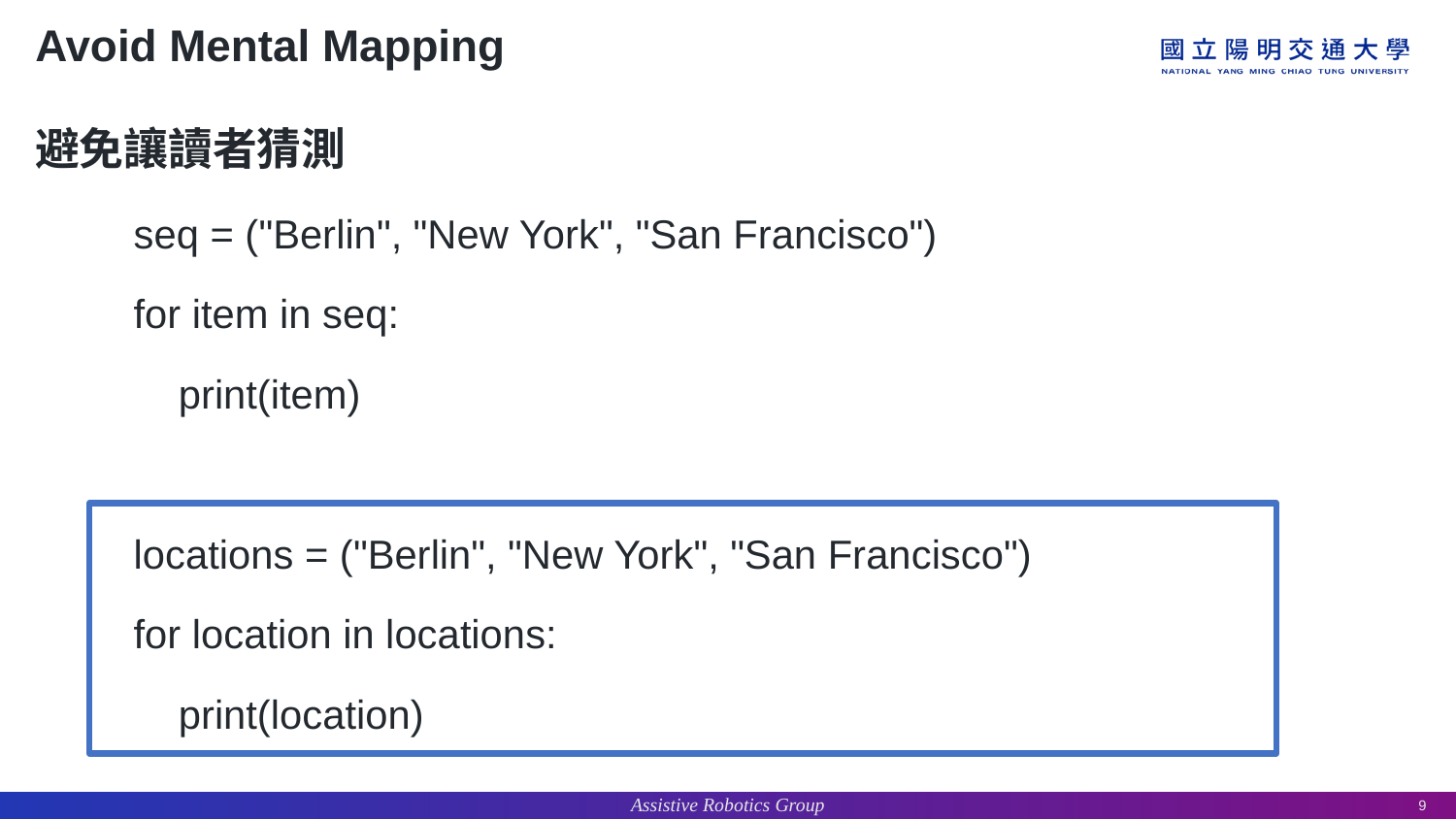

# Avoid Mental Mapping
避免讓讀者猜測
seq = ("Berlin", "New York", "San Francisco")
for item in seq:
    print(item)

locations = ("Berlin", "New York", "San Francisco")
for location in locations:
    print(location)